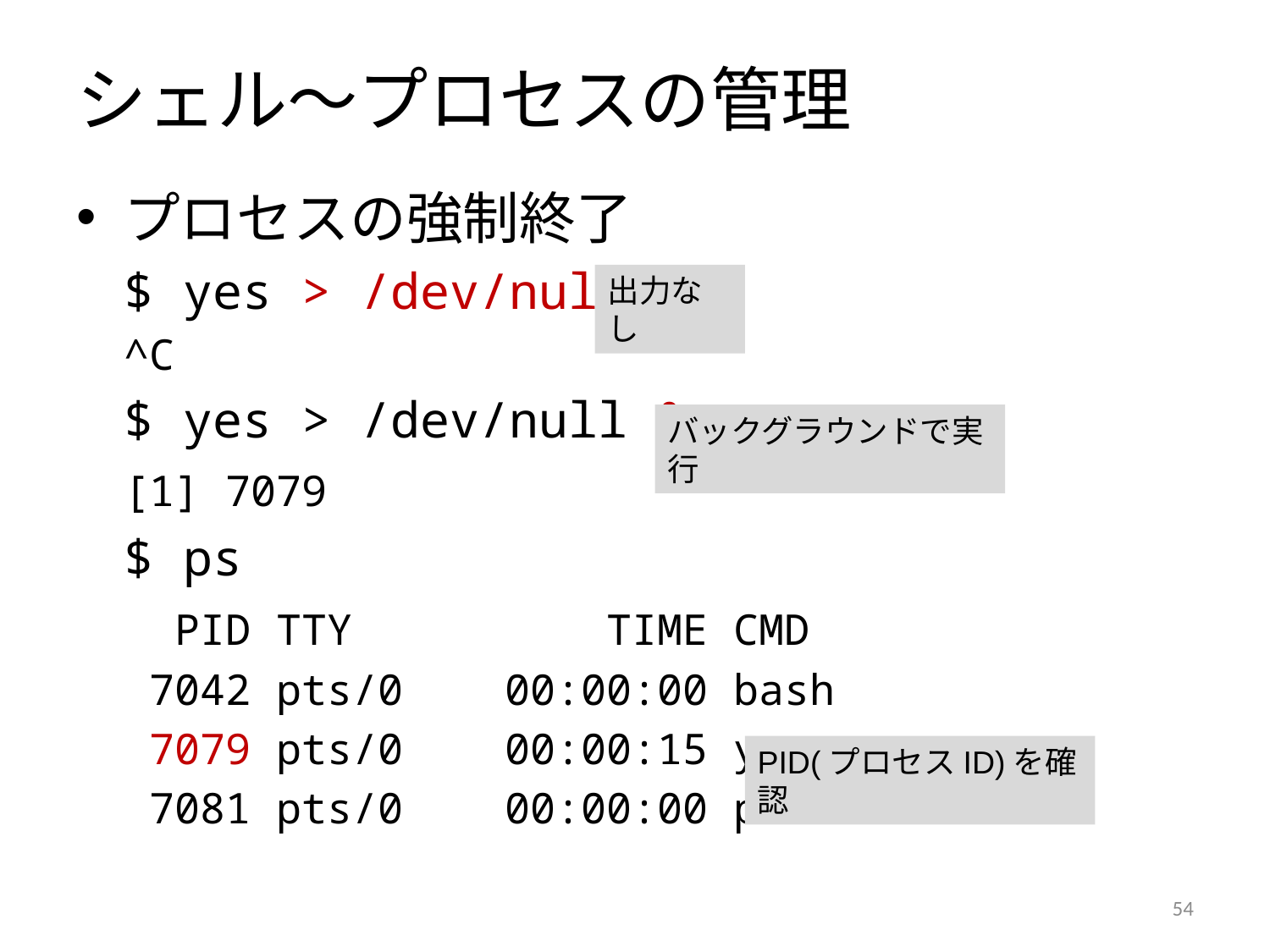

# シェル～プロセスの管理
プロセスの強制終了
	$ yes > /dev/null
	^C
	$ yes > /dev/null &
	[1] 7079
	$ ps
	  PID TTY          TIME CMD
	 7042 pts/0    00:00:00 bash
	 7079 pts/0    00:00:15 yes
	 7081 pts/0    00:00:00 ps

出力なし
バックグラウンドで実行
PID(プロセスID)を確認
54